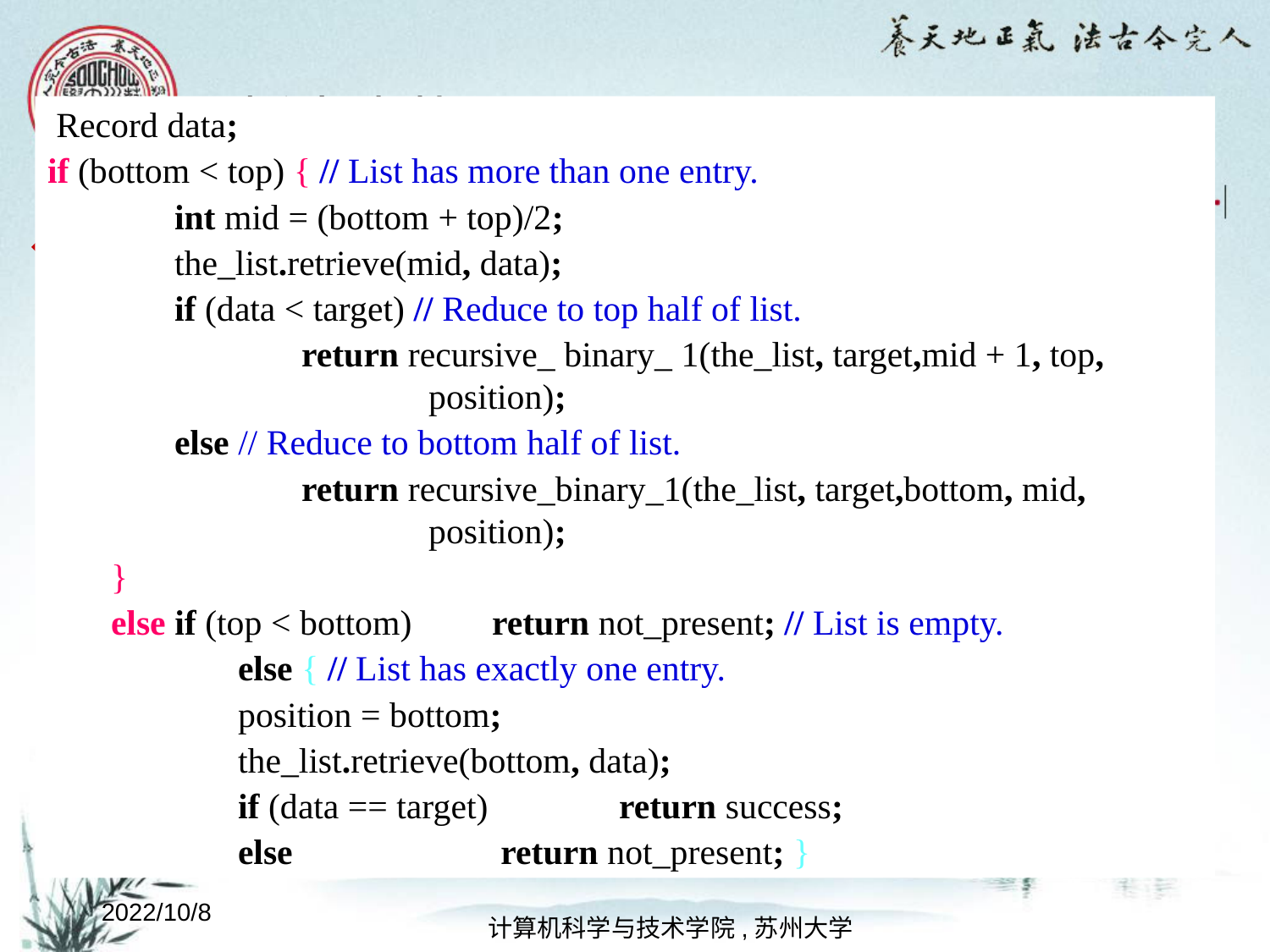

# 折半查找
 Record data;
if (bottom < top) { // List has more than one entry.
	int mid = (bottom + top)/2;
the_list.retrieve(mid, data);
if (data < target) // Reduce to top half of list.
	return recursive_ binary_ 1(the_list, target,mid + 1, top, 			position);
else // Reduce to bottom half of list.
	return recursive_binary_1(the_list, target,bottom, mid, 			position);
}
else if (top < bottom)	return not_present; // List is empty.
	else { // List has exactly one entry.
position = bottom;
the_list.retrieve(bottom, data);
if (data == target) 	return success;
else		 return not_present; }
不识别相等的二分查找：
递归算法
2022/10/8
计算机科学与技术学院,苏州大学